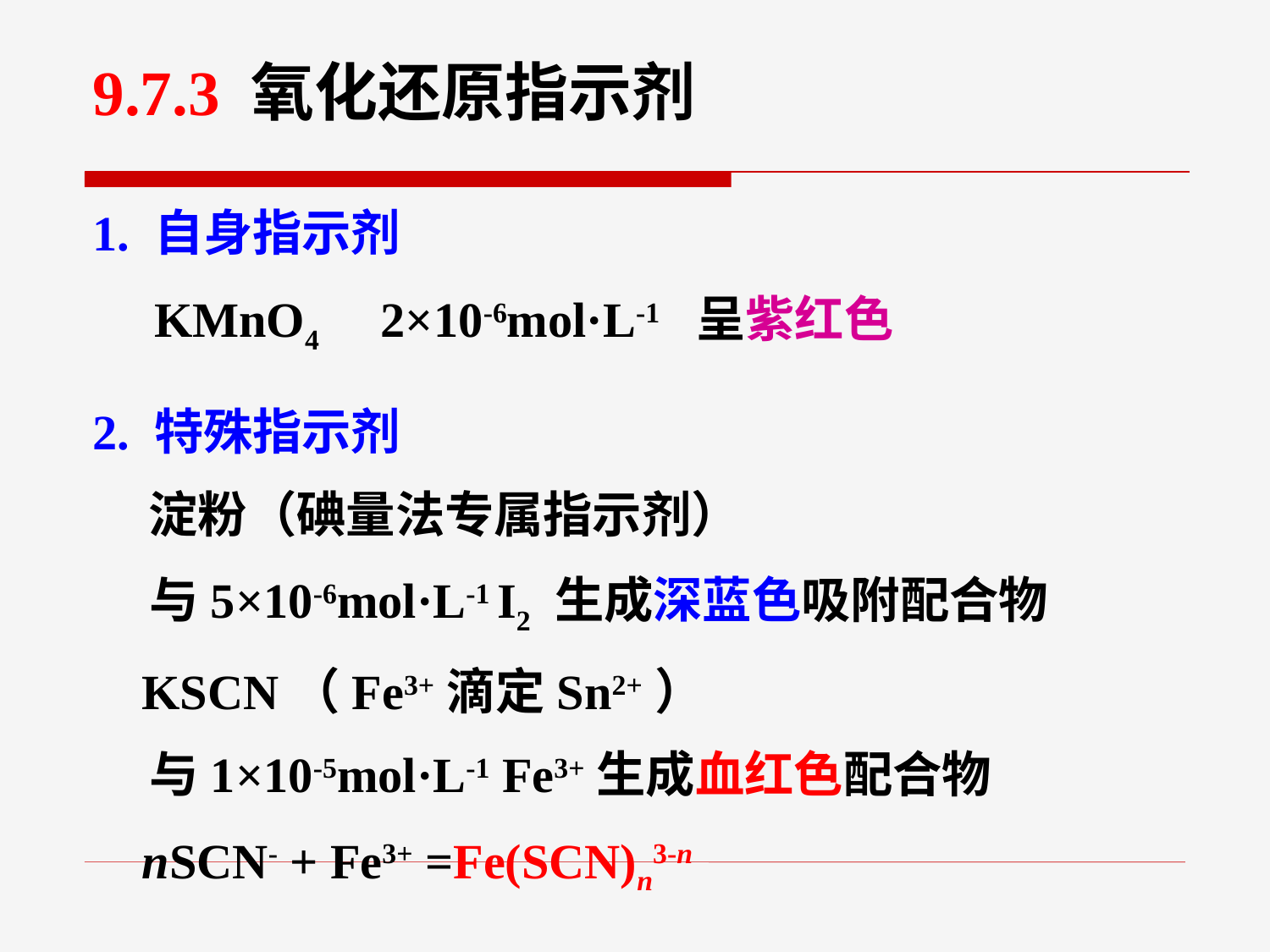

9.7.3 氧化还原指示剂
1. 自身指示剂
     KMnO4     2×10-6mol·L-1  呈紫红色
2. 特殊指示剂
    淀粉（碘量法专属指示剂）
    与5×10-6mol·L-1 I2 生成深蓝色吸附配合物
    KSCN（Fe3+滴定Sn2+）
    与1×10-5mol·L-1 Fe3+生成血红色配合物
    nSCN- + Fe3+ =Fe(SCN)n3-n